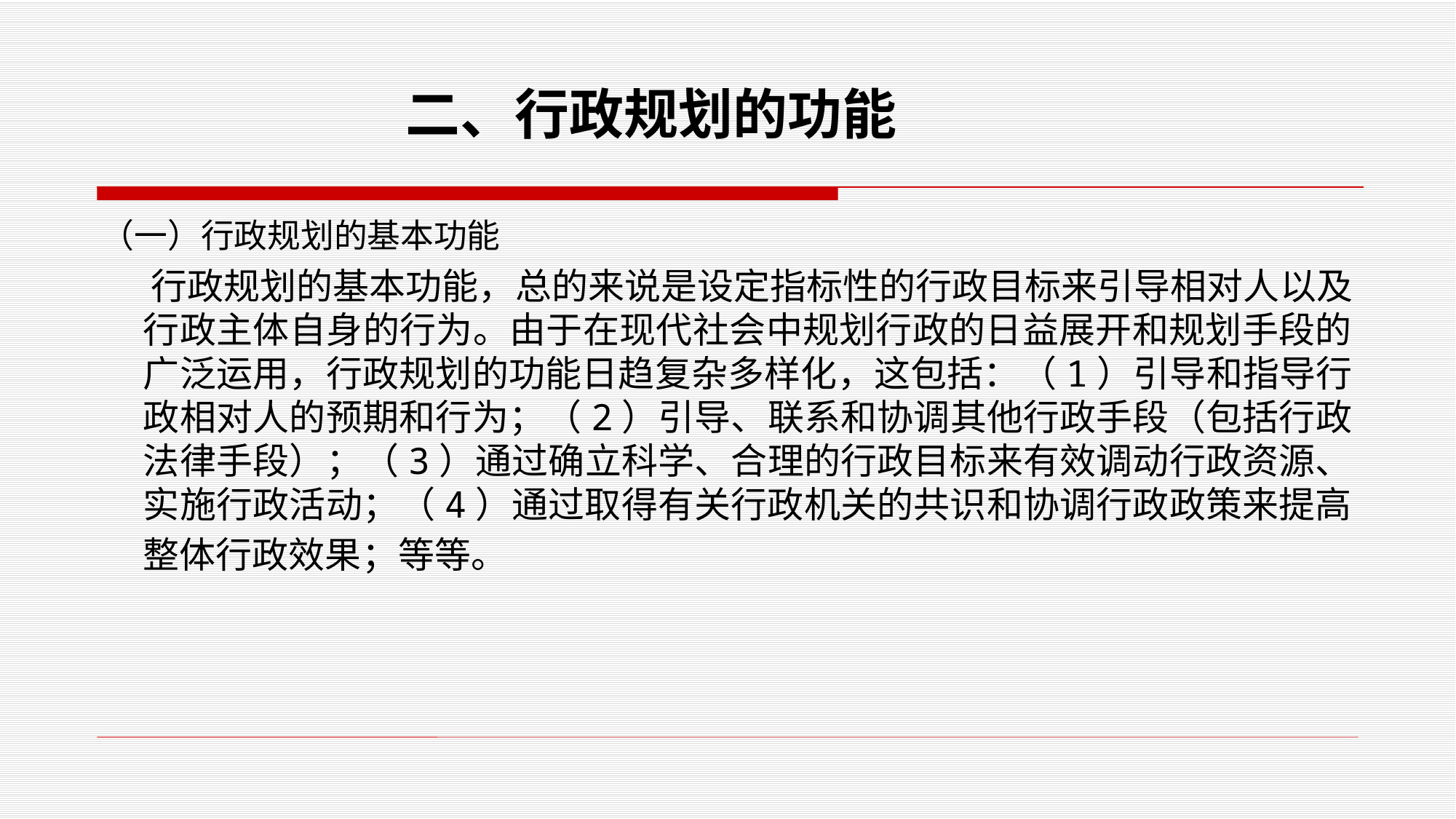

#
二、行政规划的功能
（一）行政规划的基本功能
     行政规划的基本功能，总的来说是设定指标性的行政目标来引导相对人以及行政主体自身的行为。由于在现代社会中规划行政的日益展开和规划手段的广泛运用，行政规划的功能日趋复杂多样化，这包括：（1）引导和指导行政相对人的预期和行为；（2）引导、联系和协调其他行政手段（包括行政法律手段）；（3）通过确立科学、合理的行政目标来有效调动行政资源、实施行政活动；（4）通过取得有关行政机关的共识和协调行政政策来提高整体行政效果；等等。